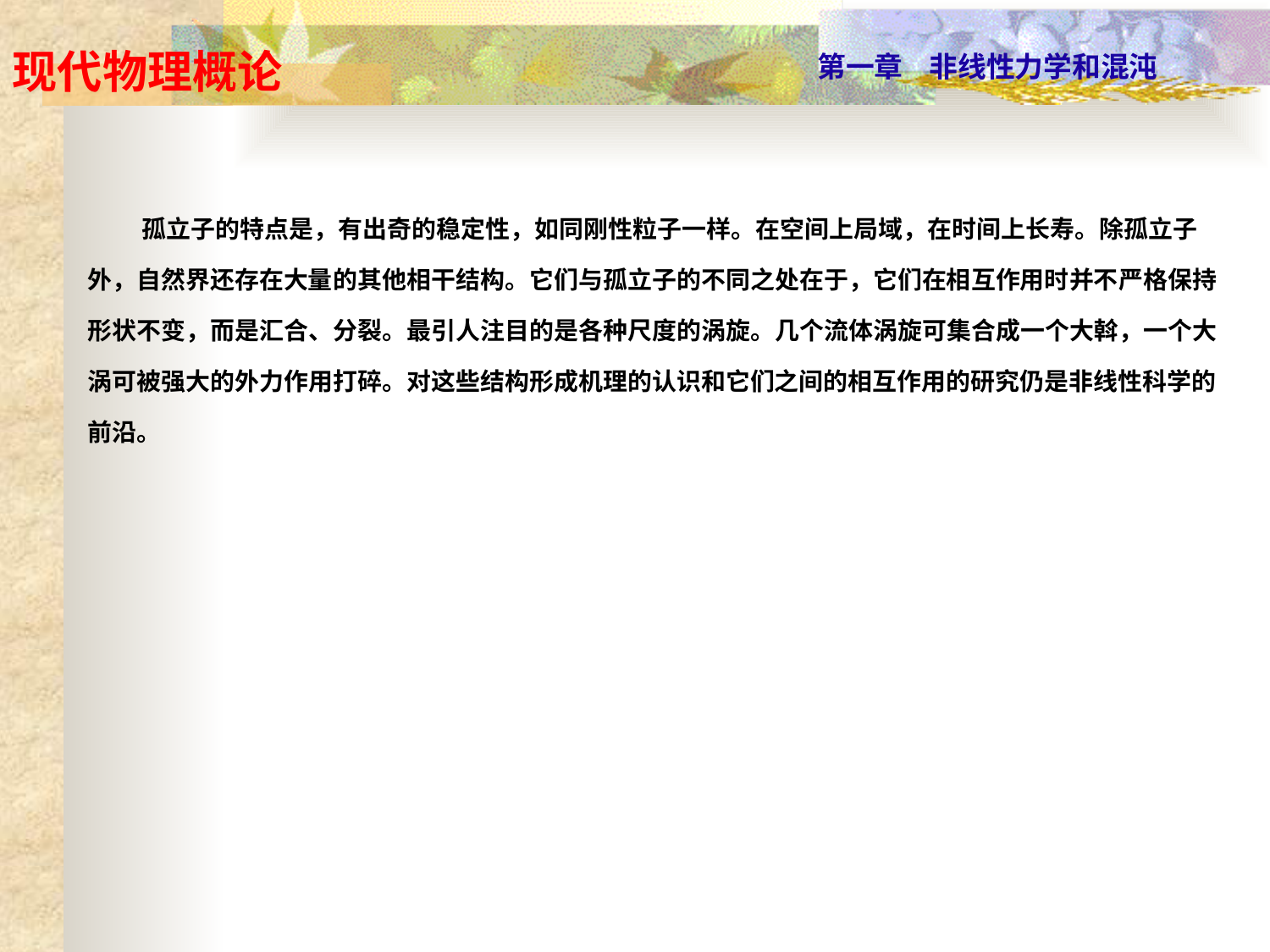

孤立子的特点是，有出奇的稳定性，如同刚性粒子一样。在空间上局域，在时间上长寿。除孤立子外，自然界还存在大量的其他相干结构。它们与孤立子的不同之处在于，它们在相互作用时并不严格保持形状不变，而是汇合、分裂。最引人注目的是各种尺度的涡旋。几个流体涡旋可集合成一个大斡，一个大涡可被强大的外力作用打碎。对这些结构形成机理的认识和它们之间的相互作用的研究仍是非线性科学的前沿。